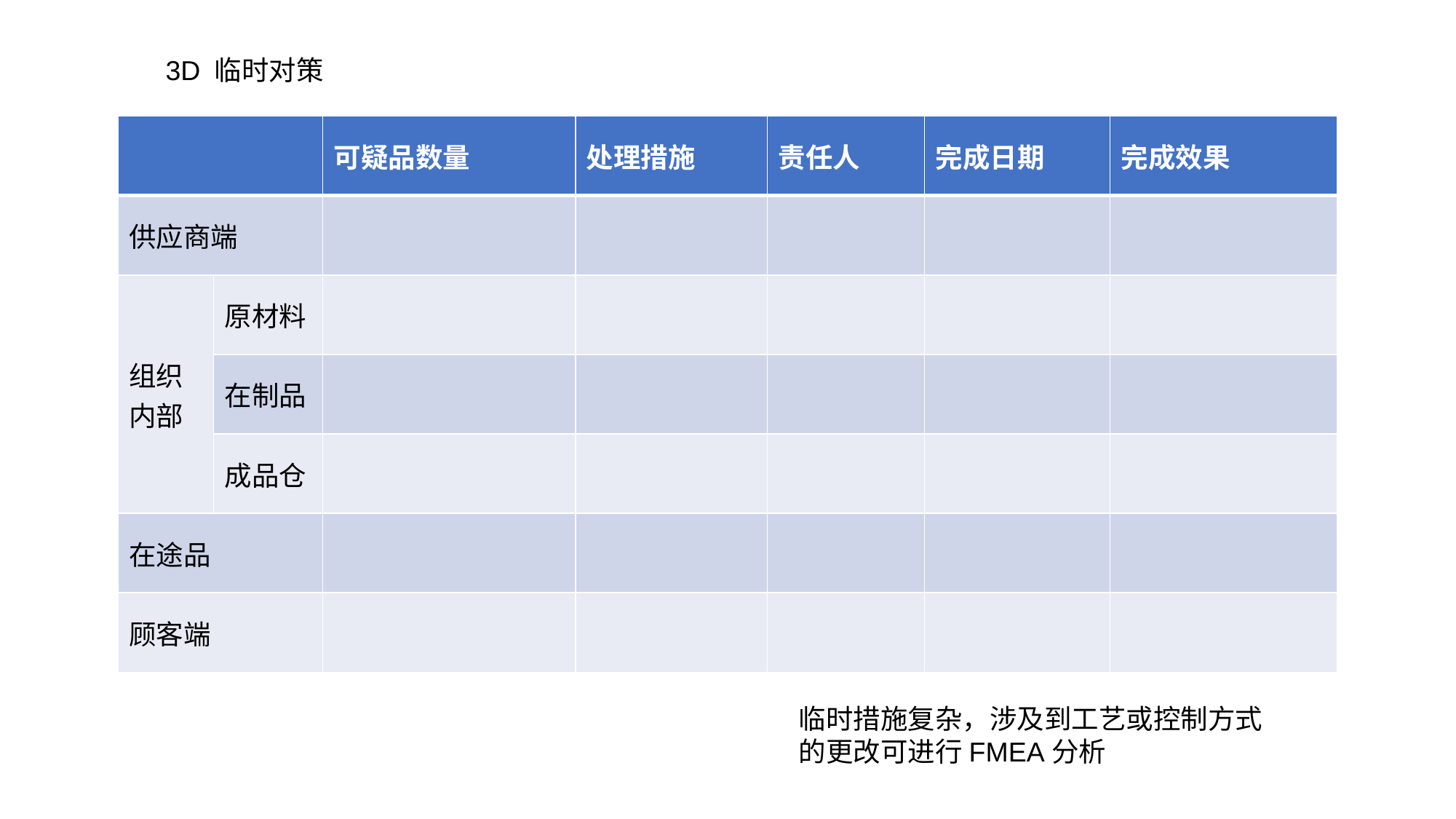

3D 临时对策
|  |  | 可疑品数量 | 处理措施 | 责任人 | 完成日期 | 完成效果 |
| --- | --- | --- | --- | --- | --- | --- |
| 供应商端 |  |  |  |  |  |  |
| 组织内部 | 原材料 |  |  |  |  |  |
|  | 在制品 |  |  |  |  |  |
|  | 成品仓 |  |  |  |  |  |
| 在途品 |  |  |  |  |  |  |
| 顾客端 |  |  |  |  |  |  |
临时措施复杂，涉及到工艺或控制方式的更改可进行FMEA分析